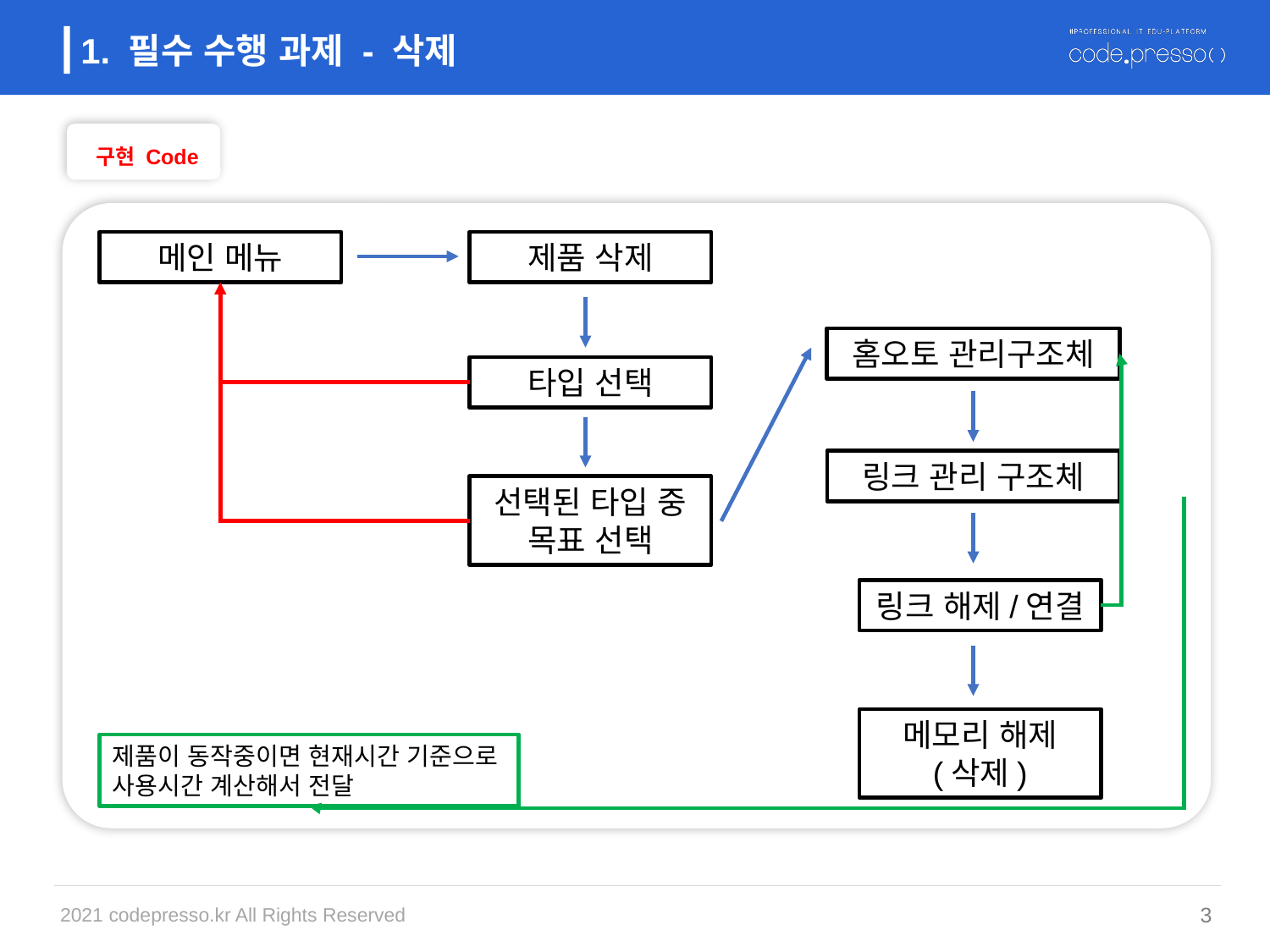

1. 필수 수행 과제 - 삭제
구현 Code

메인 메뉴
제품 삭제
홈오토 관리구조체
타입 선택
링크 관리 구조체
선택된 타입 중
목표 선택
링크 해제/연결
메모리 해제
(삭제)
제품이 동작중이면 현재시간 기준으로 사용시간 계산해서 전달